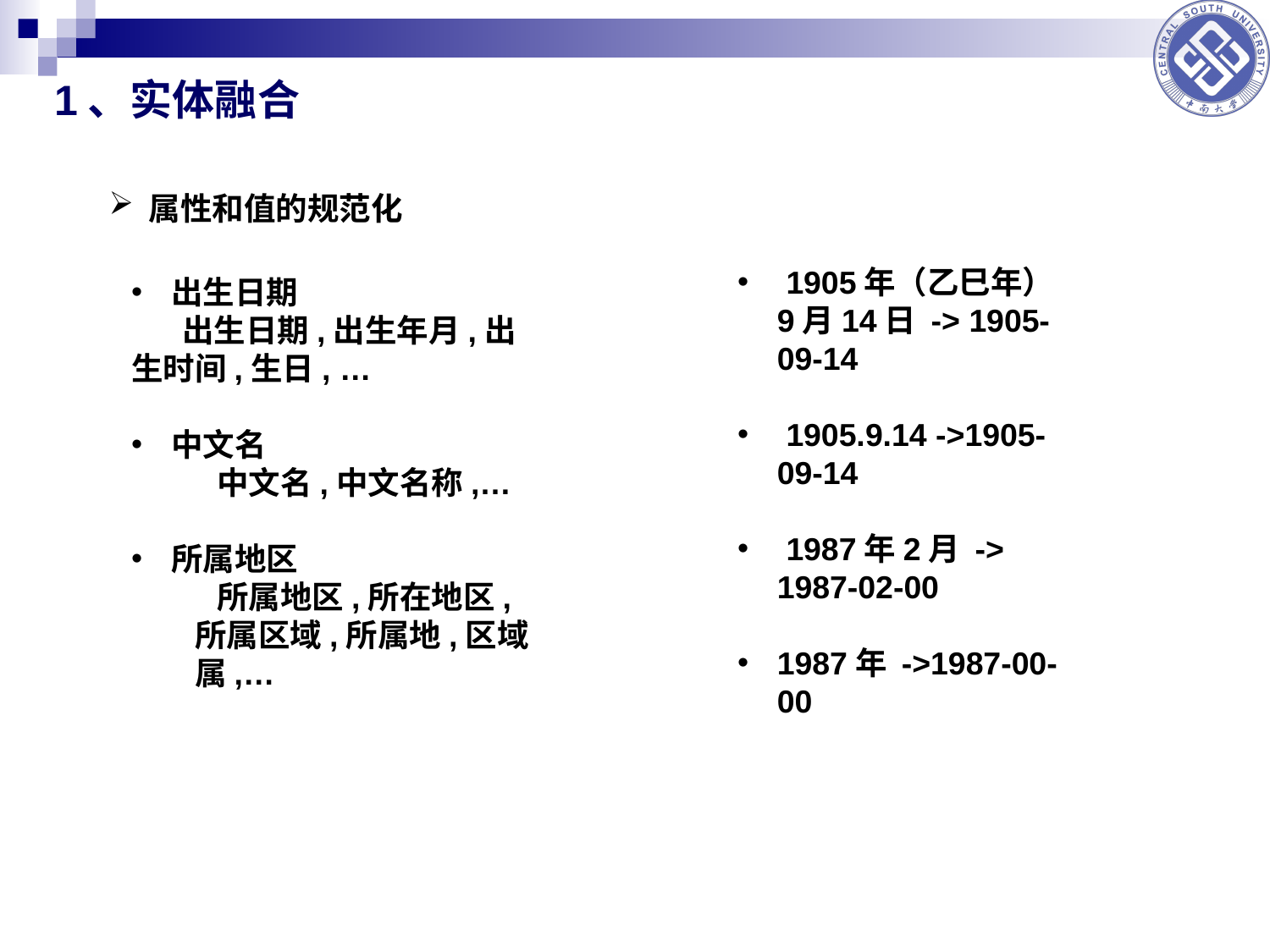

1、实体融合
属性和值的规范化
 1905年（⼄⺒年）9⽉14⽇ -> 1905-09-14

 1905.9.14 ->1905-09-14

 1987年2月 -> 1987-02-00

1987年 ->1987-00-00
出⽣⽇期
      出⽣⽇期,出⽣年⽉,出⽣时间,⽣⽇, …

中⽂名
  中⽂名,中⽂名称,…

所属地区
  所属地区,所在地区,所属区域,所属地,区域属,…